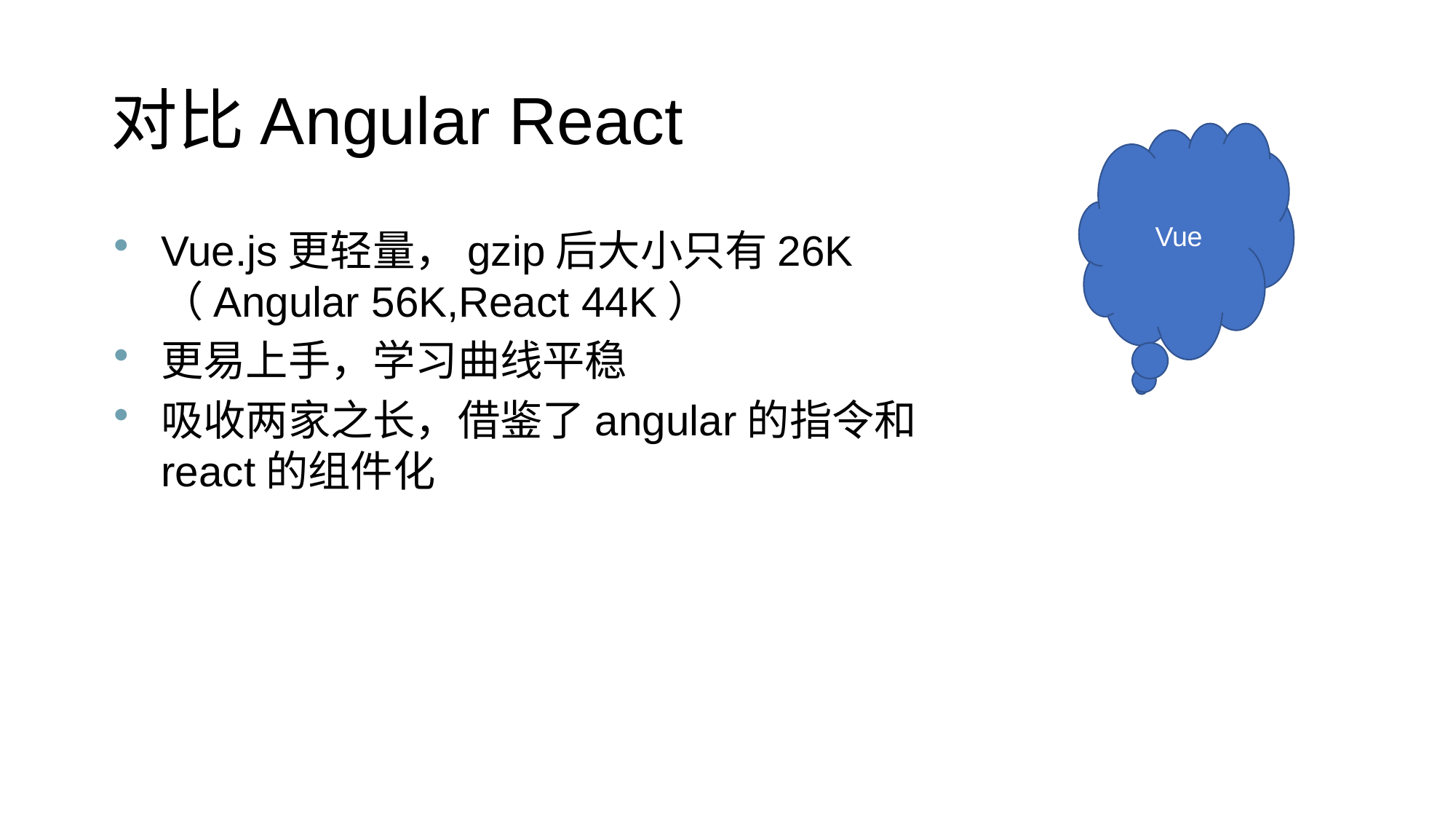

# 对比Angular React
Vue
Vue.js更轻量，gzip后大小只有26K （Angular 56K,React 44K）
更易上手，学习曲线平稳
吸收两家之长，借鉴了angular的指令和react的组件化